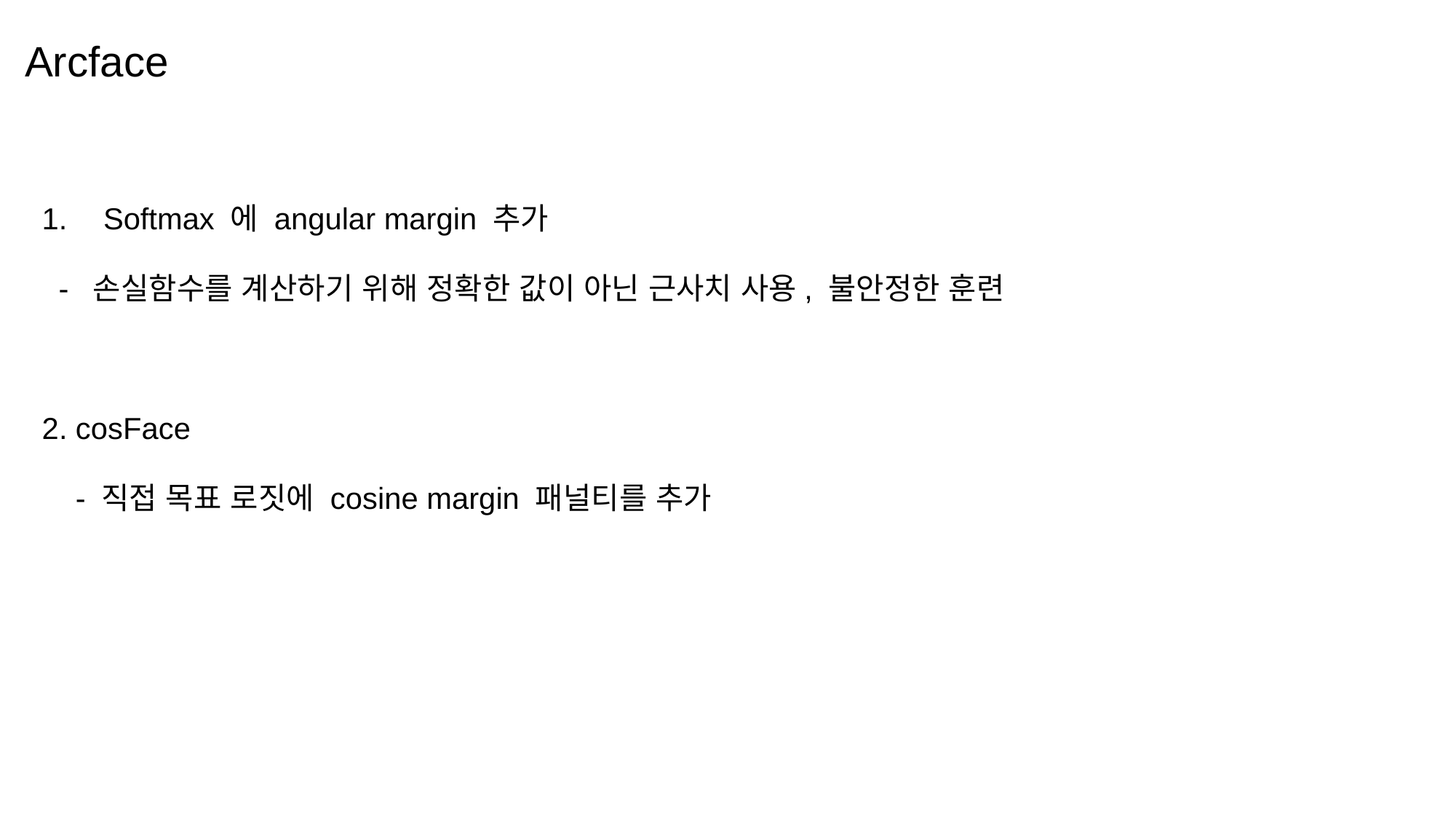

# Arcface
Softmax 에 angular margin 추가
  -  손실함수를 계산하기 위해 정확한 값이 아닌 근사치 사용, 불안정한 훈련

2. cosFace
    - 직접 목표 로짓에 cosine margin 패널티를 추가